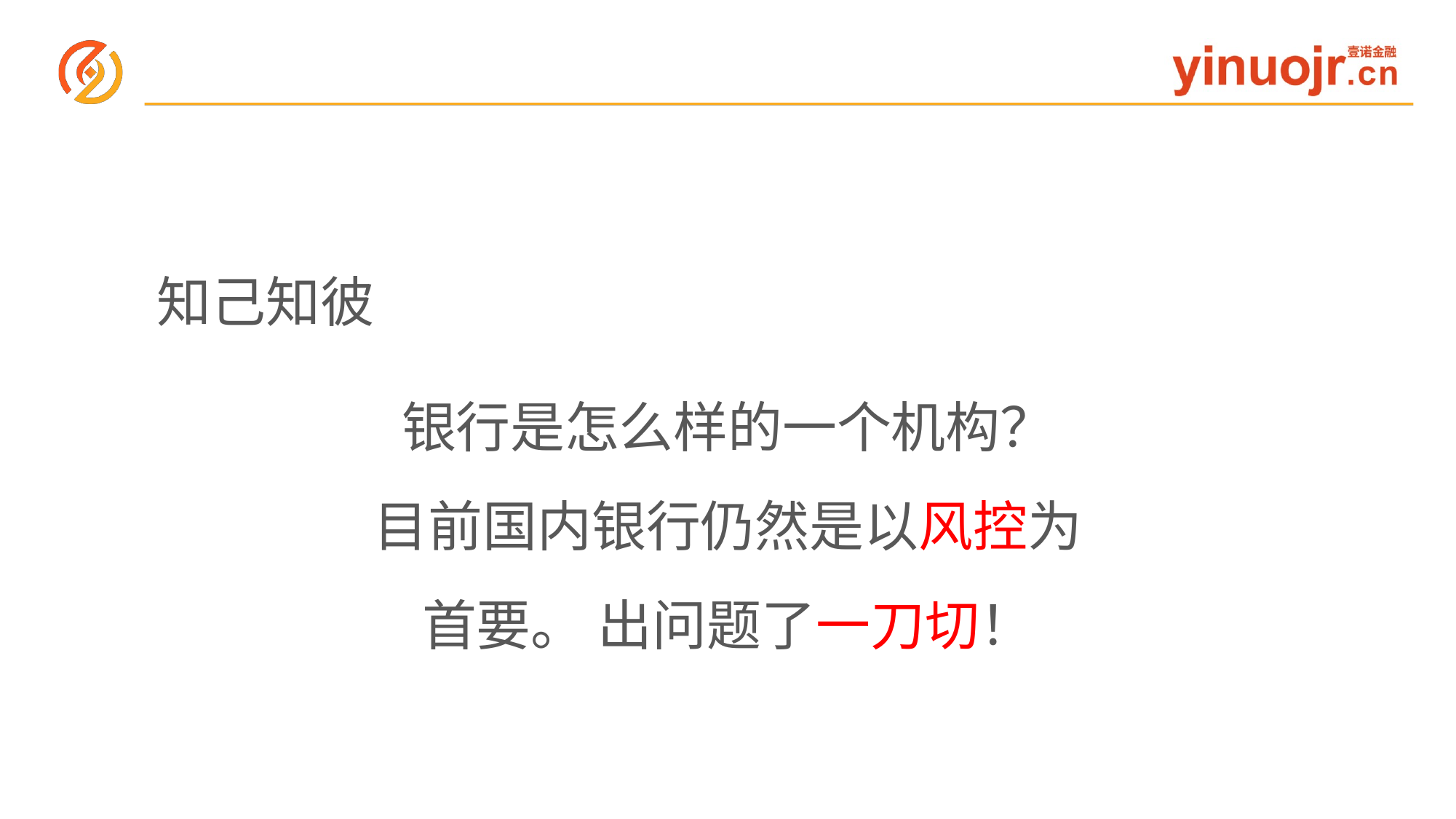

# 知己知彼
银行是怎么样的一个机构？ 目前国内银行仍然是以风控为首要。 出问题了一刀切！